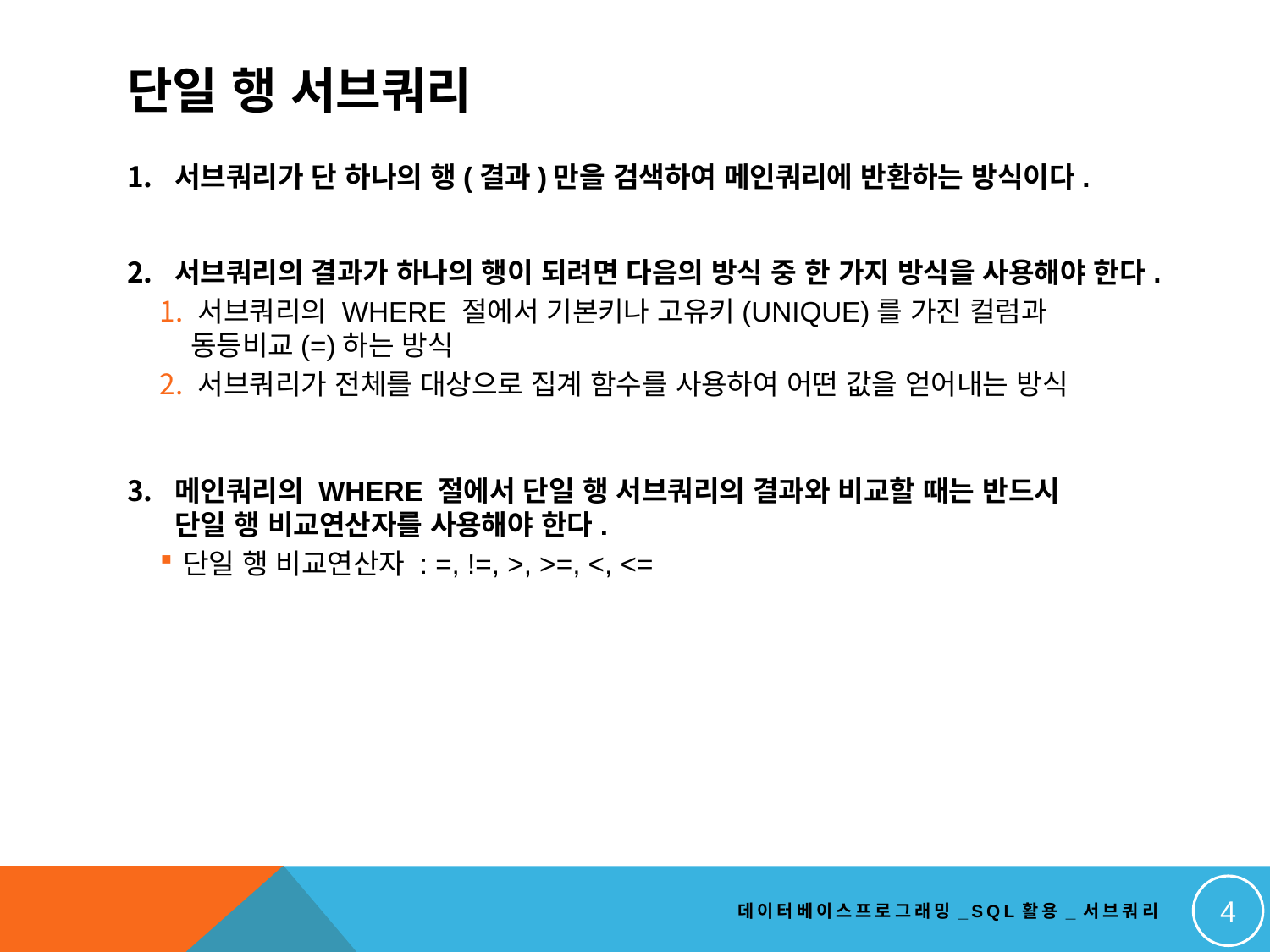

# 단일 행 서브쿼리
서브쿼리가 단 하나의 행(결과)만을 검색하여 메인쿼리에 반환하는 방식이다.

서브쿼리의 결과가 하나의 행이 되려면 다음의 방식 중 한 가지 방식을 사용해야 한다.
 서브쿼리의 WHERE 절에서 기본키나 고유키(UNIQUE)를 가진 컬럼과
 동등비교(=)하는 방식
 서브쿼리가 전체를 대상으로 집계 함수를 사용하여 어떤 값을 얻어내는 방식

메인쿼리의 WHERE 절에서 단일 행 서브쿼리의 결과와 비교할 때는 반드시
단일 행 비교연산자를 사용해야 한다.
단일 행 비교연산자 : =, !=, >, >=, <, <=
4
데이터베이스프로그래밍_SQL활용_서브쿼리